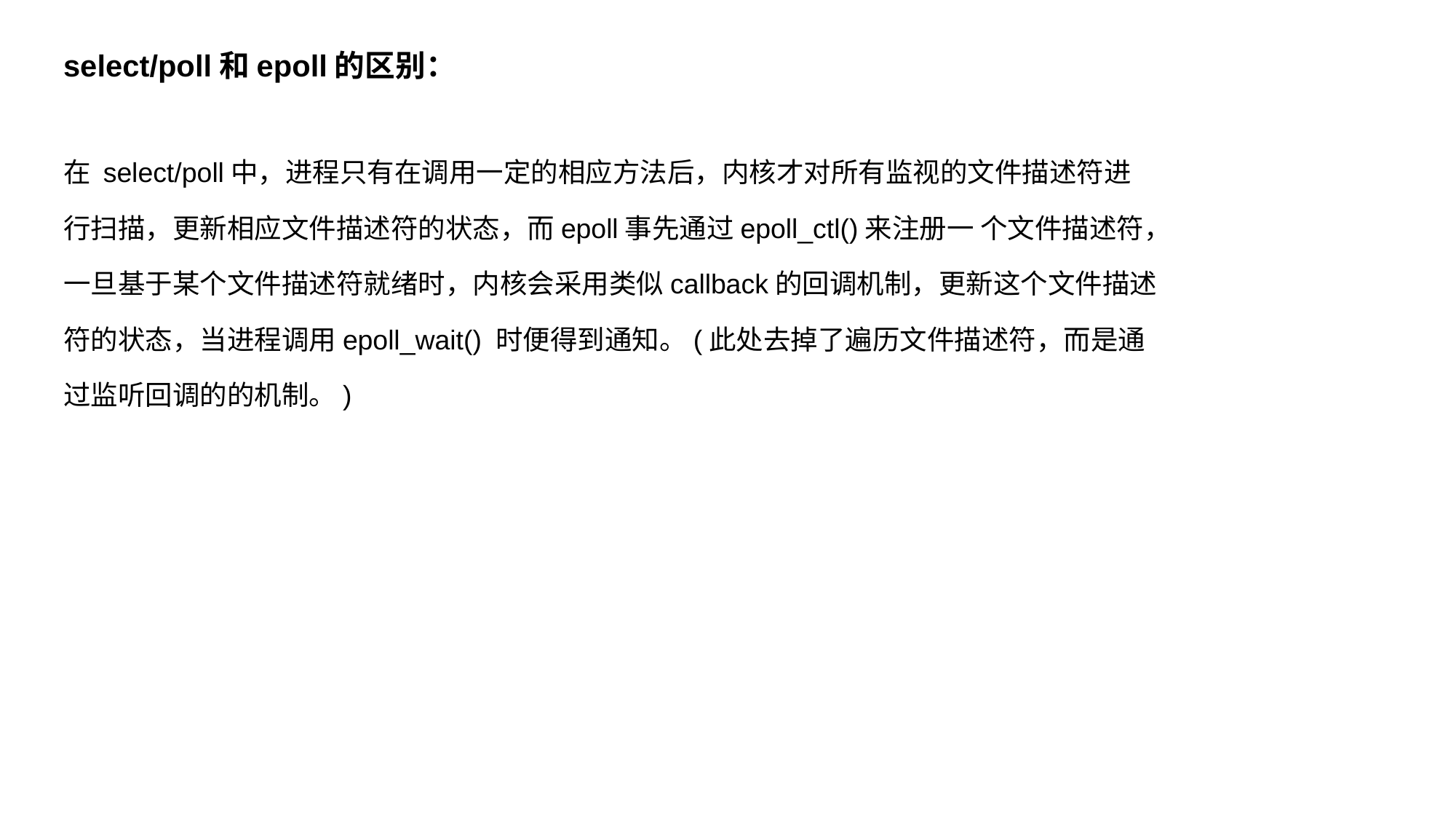

select/poll和epoll的区别：

在 select/poll中，进程只有在调用一定的相应方法后，内核才对所有监视的文件描述符进行扫描，更新相应文件描述符的状态，而epoll事先通过epoll_ctl()来注册一 个文件描述符，一旦基于某个文件描述符就绪时，内核会采用类似callback的回调机制，更新这个文件描述符的状态，当进程调用epoll_wait() 时便得到通知。(此处去掉了遍历文件描述符，而是通过监听回调的的机制。)